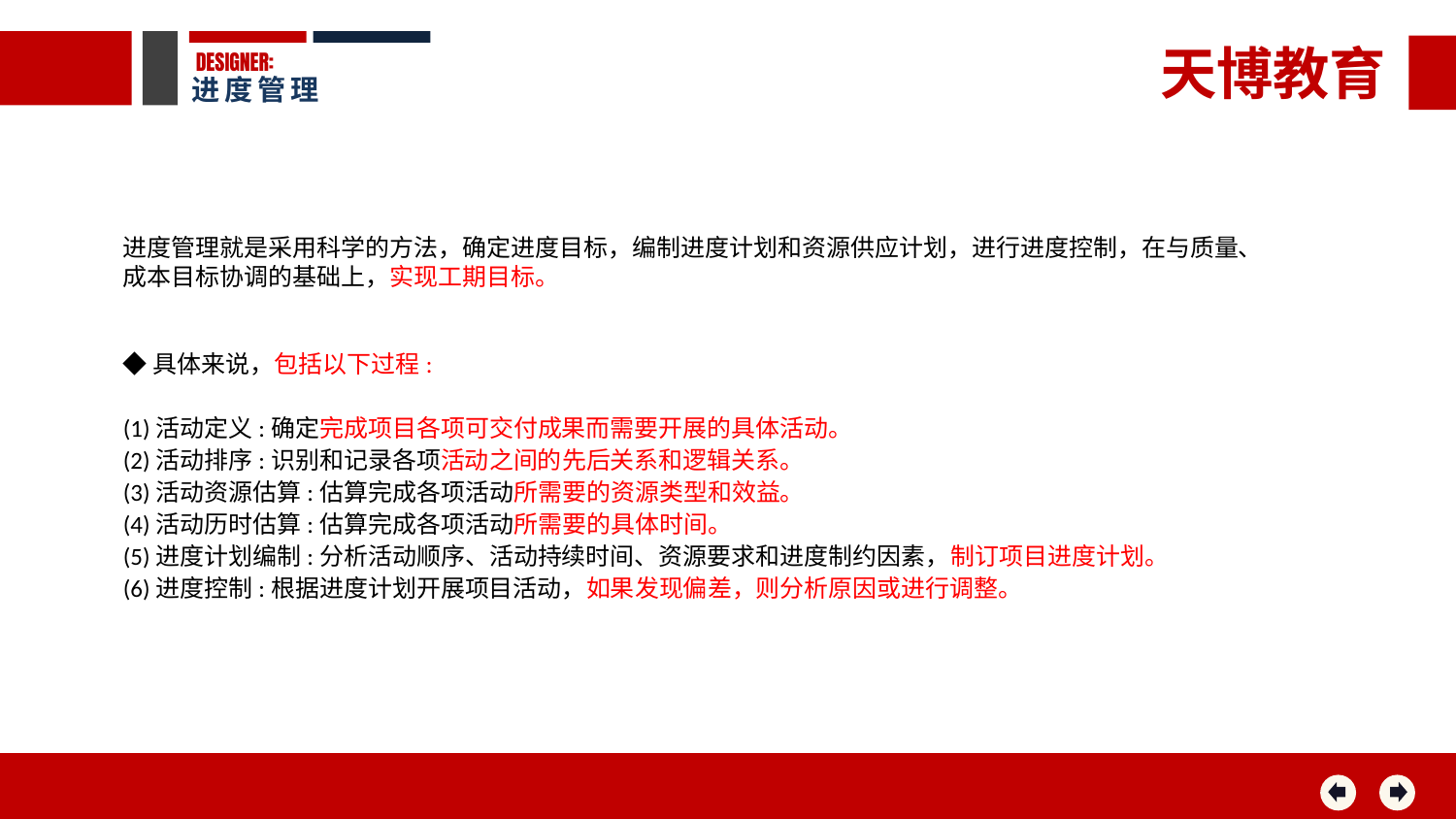

天博教育
DESIGNER:
进度管理
进度管理就是采用科学的方法，确定进度目标，编制进度计划和资源供应计划，进行进度控制，在与质量、成本目标协调的基础上，实现工期目标。

◆具体来说，包括以下过程:

(1)活动定义:确定完成项目各项可交付成果而需要开展的具体活动。
(2)活动排序:识别和记录各项活动之间的先后关系和逻辑关系。
(3)活动资源估算:估算完成各项活动所需要的资源类型和效益。
(4)活动历时估算:估算完成各项活动所需要的具体时间。
(5)进度计划编制:分析活动顺序、活动持续时间、资源要求和进度制约因素，制订项目进度计划。
(6)进度控制:根据进度计划开展项目活动，如果发现偏差，则分析原因或进行调整。